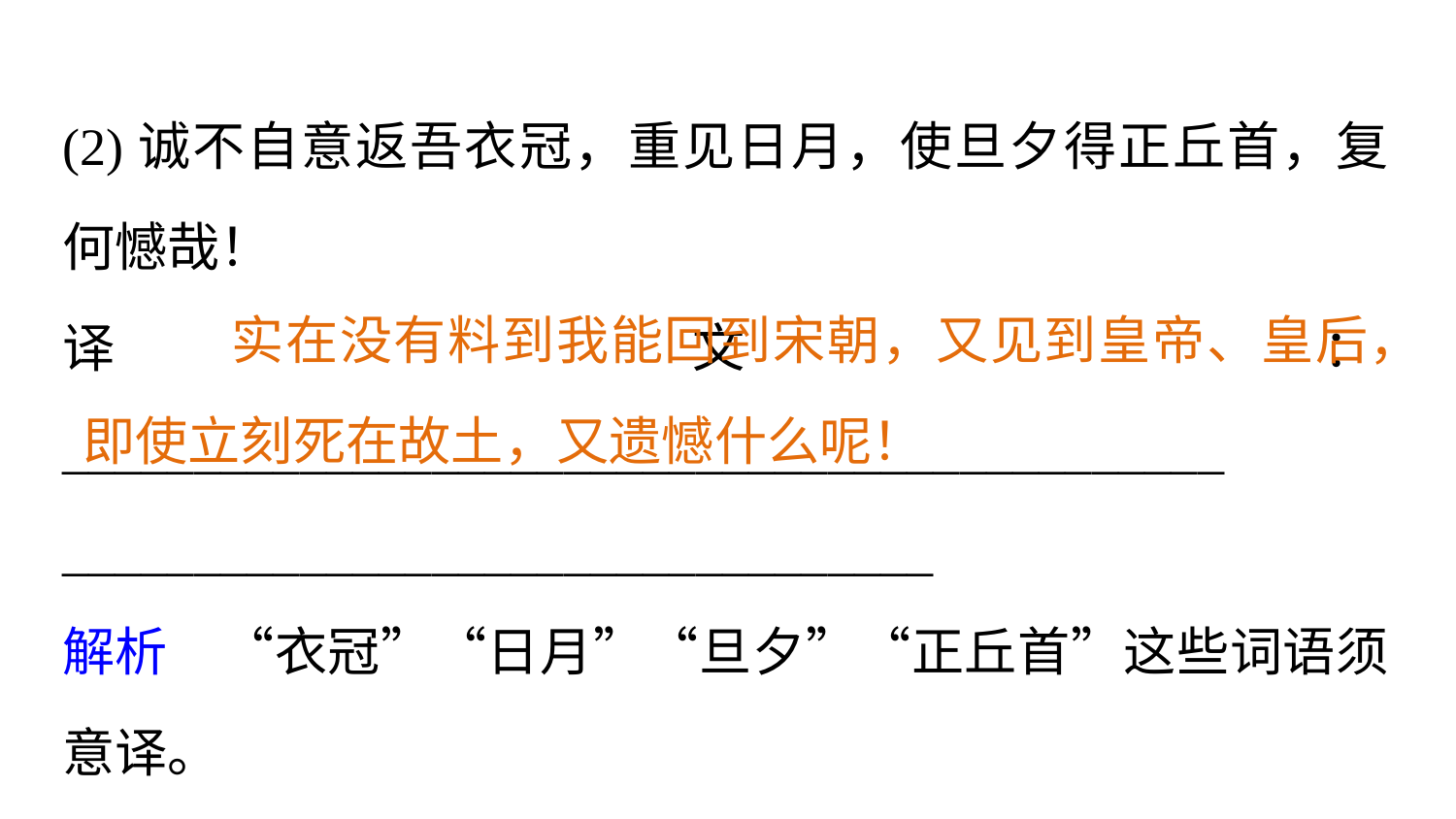

(2)诚不自意返吾衣冠，重见日月，使旦夕得正丘首，复何憾哉！
译文：____________________________________________
_________________________________
解析　“衣冠”“日月”“旦夕”“正丘首”这些词语须意译。
          实在没有料到我能回到宋朝，又见到皇帝、皇后，即使立刻死在故土，又遗憾什么呢！